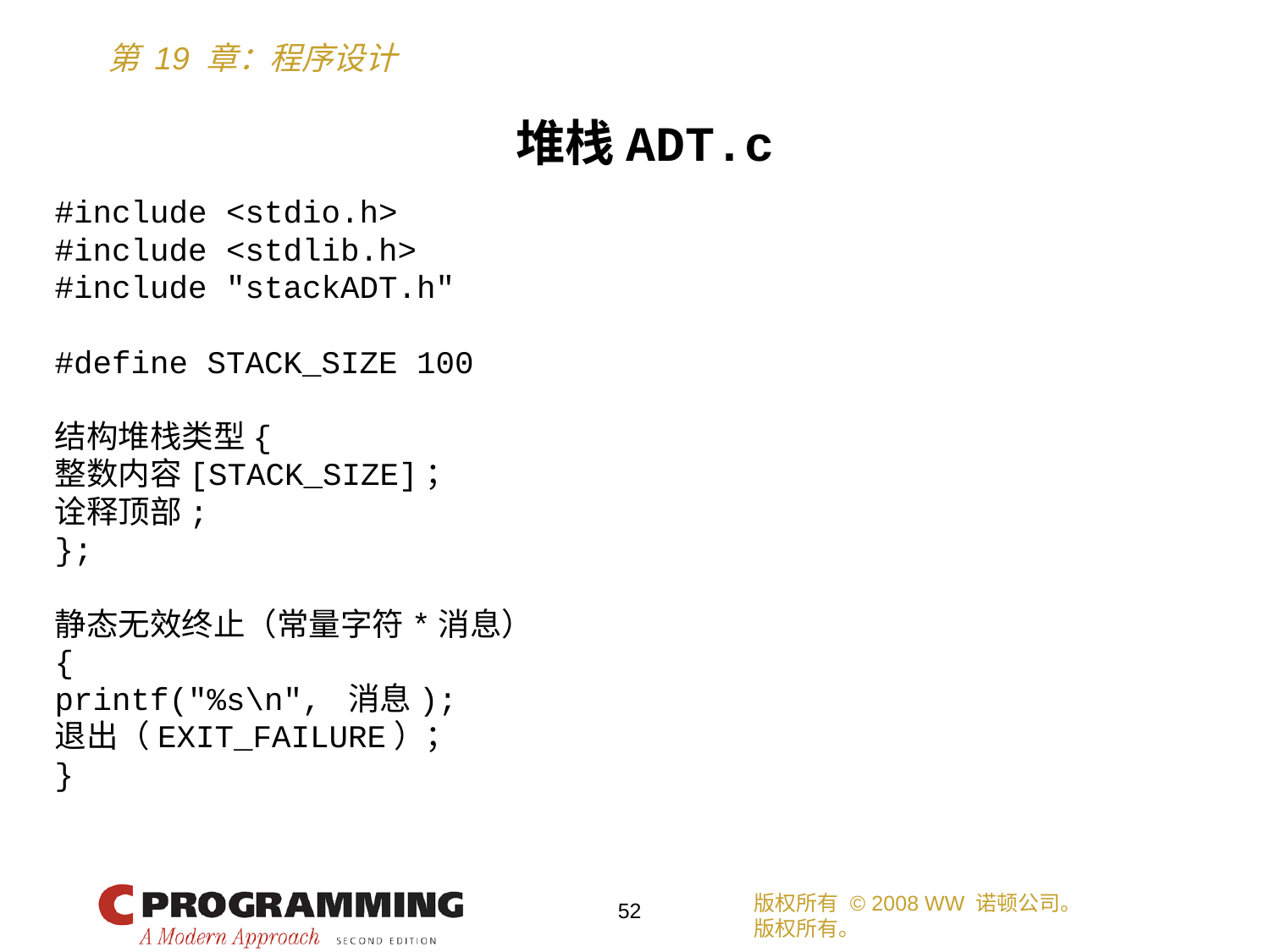

堆栈ADT.c

#include <stdio.h>
#include <stdlib.h>
#include "stackADT.h"

#define STACK_SIZE 100

结构堆栈类型{
整数内容[STACK_SIZE]；
诠释顶部;
};

静态无效终止（常量字符*消息）
{
printf("%s\n", 消息);
退出（EXIT_FAILURE）；
}
版权所有 © 2008 WW 诺顿公司。
版权所有。
52